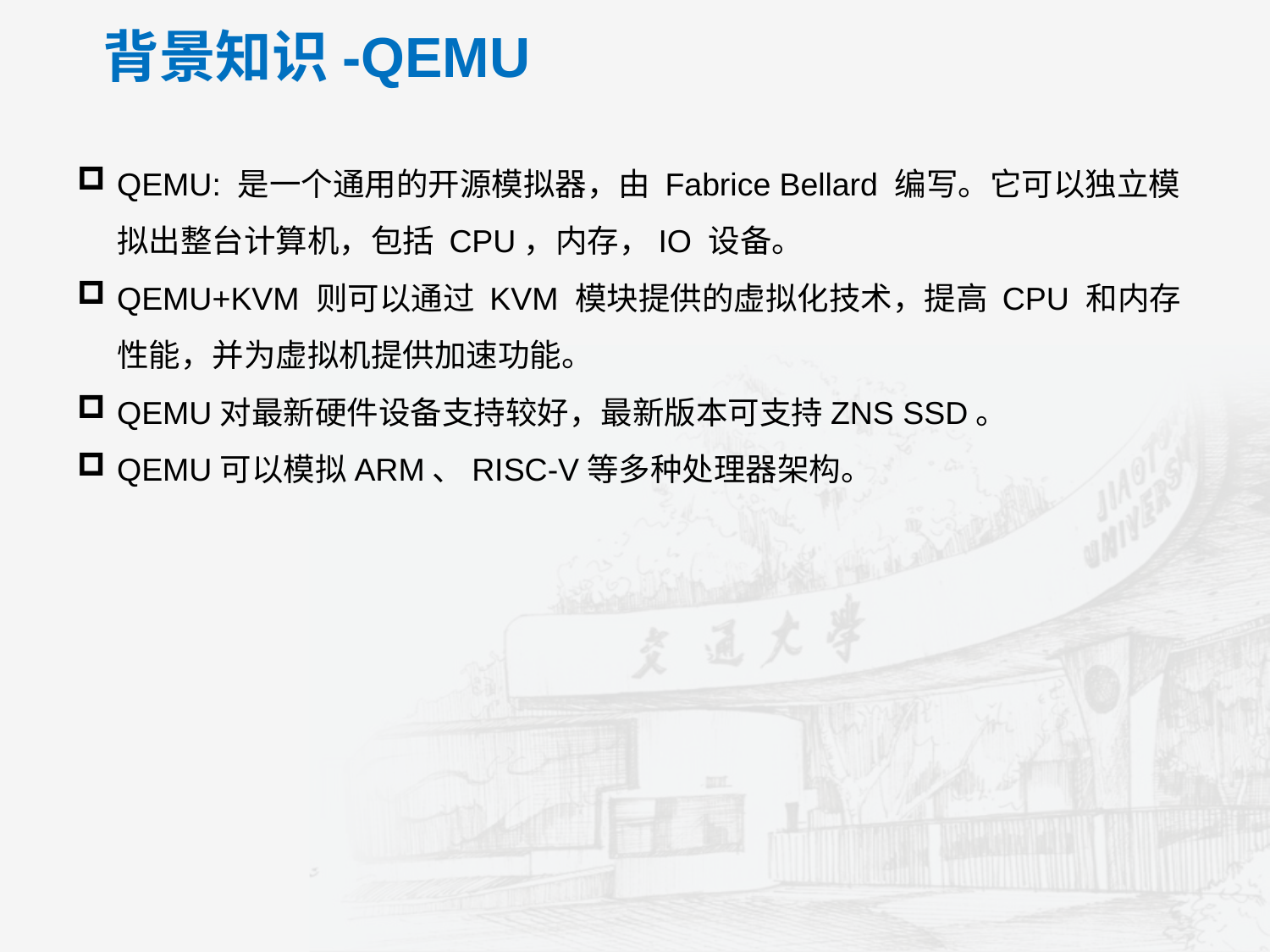

背景知识-QEMU

QEMU: 是一个通用的开源模拟器，由 Fabrice Bellard 编写。它可以独立模拟出整台计算机，包括 CPU，内存，IO 设备。
QEMU+KVM 则可以通过 KVM 模块提供的虚拟化技术，提高 CPU 和内存性能，并为虚拟机提供加速功能。
QEMU对最新硬件设备支持较好，最新版本可支持ZNS SSD。
QEMU可以模拟ARM、RISC-V等多种处理器架构。